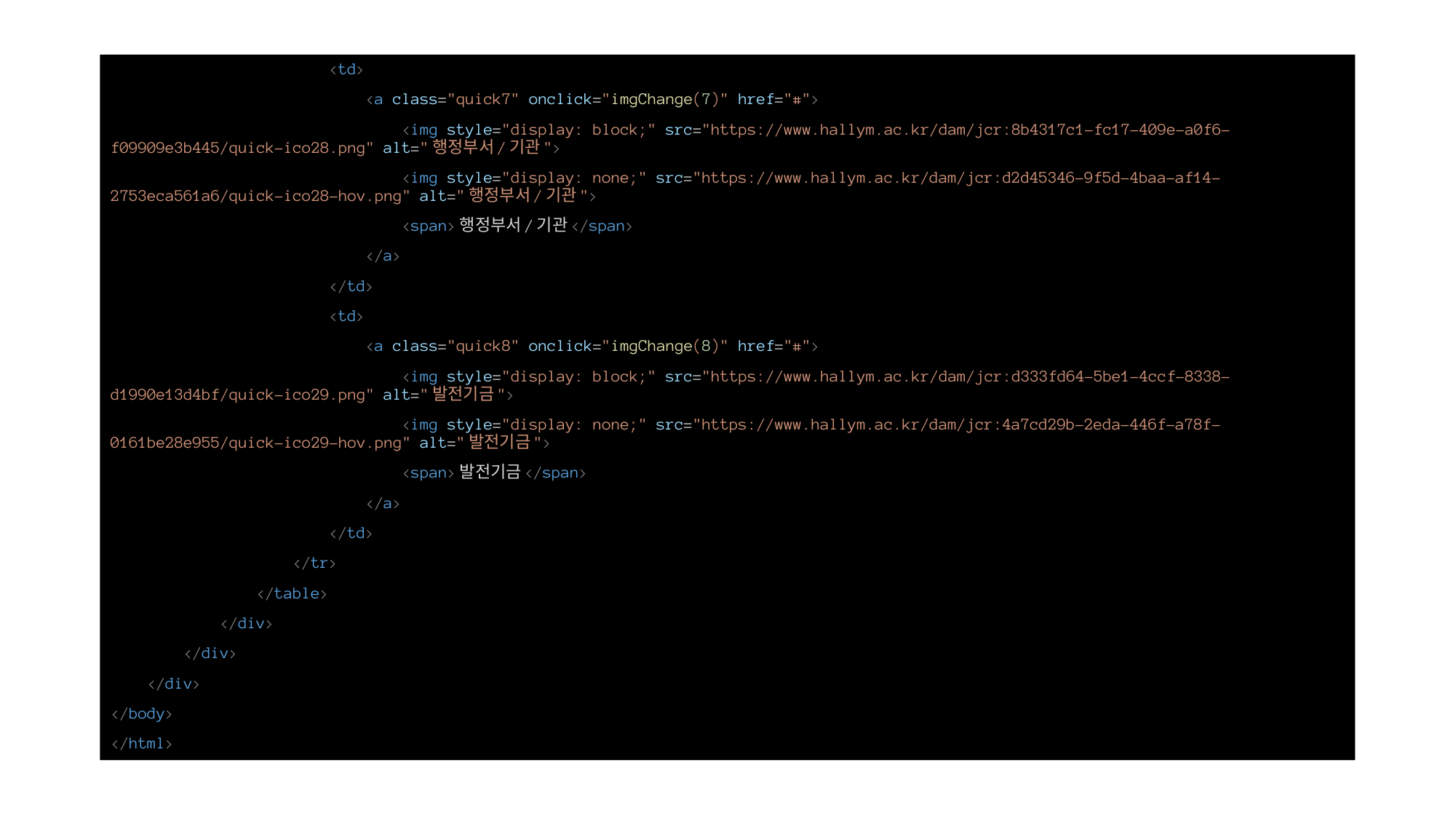

<td>
                            <a class="quick7" onclick="imgChange(7)" href="#">
                                <img style="display: block;" src="https://www.hallym.ac.kr/dam/jcr:8b4317c1-fc17-409e-a0f6-f09909e3b445/quick-ico28.png" alt="행정부서/기관">
                                <img style="display: none;" src="https://www.hallym.ac.kr/dam/jcr:d2d45346-9f5d-4baa-af14-2753eca561a6/quick-ico28-hov.png" alt="행정부서/기관">
                                <span>행정부서/기관</span>
                            </a>
                        </td>
                        <td>
                            <a class="quick8" onclick="imgChange(8)" href="#">
                                <img style="display: block;" src="https://www.hallym.ac.kr/dam/jcr:d333fd64-5be1-4ccf-8338-d1990e13d4bf/quick-ico29.png" alt="발전기금">
                                <img style="display: none;" src="https://www.hallym.ac.kr/dam/jcr:4a7cd29b-2eda-446f-a78f-0161be28e955/quick-ico29-hov.png" alt="발전기금">
                                <span>발전기금</span>
                            </a>
                        </td>
                    </tr>
                </table>
            </div>
        </div>
    </div>
</body>
</html>